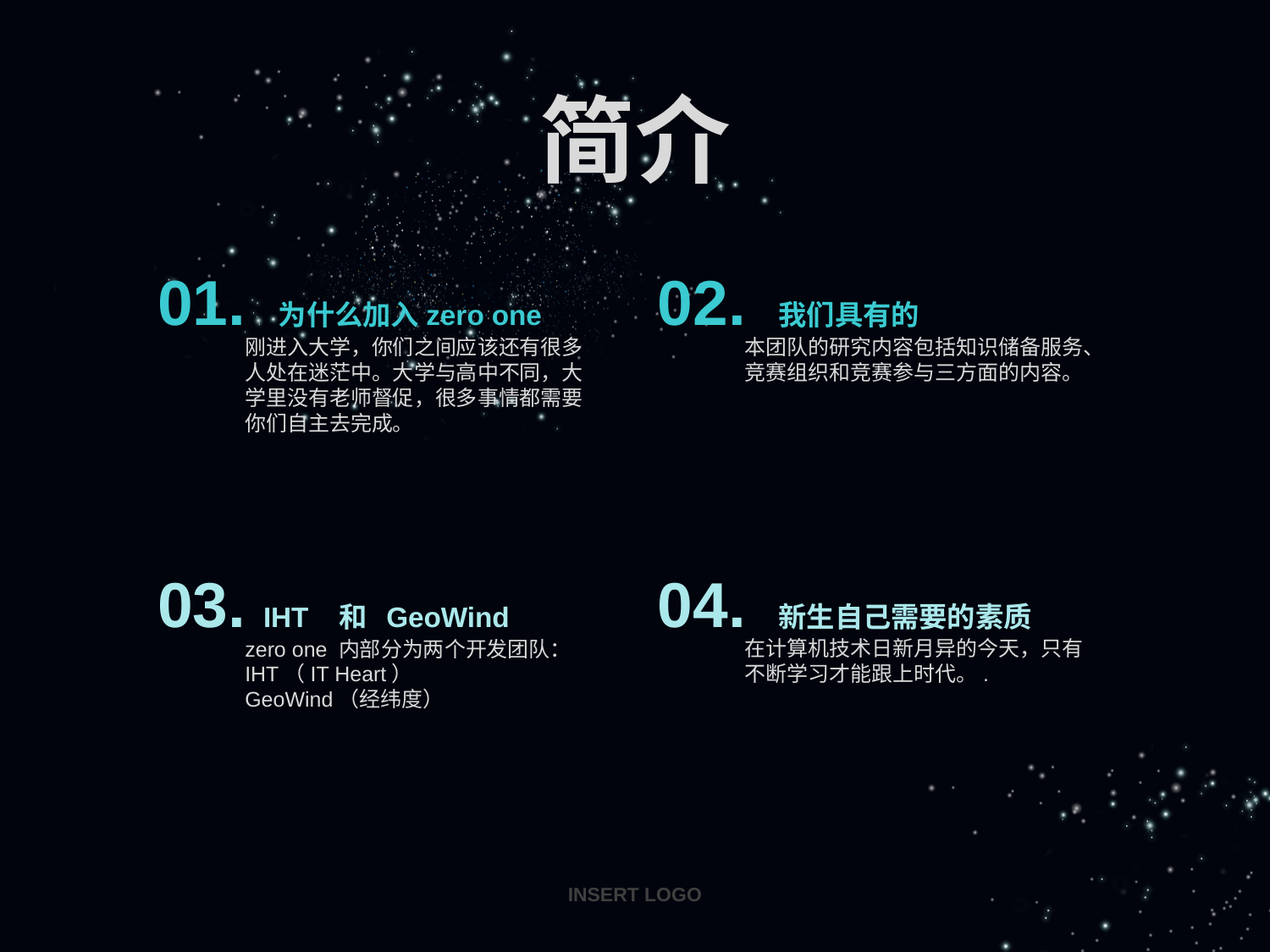

简介
01. 为什么加入zero one
02. 我们具有的
刚进入大学，你们之间应该还有很多人处在迷茫中。大学与高中不同，大学里没有老师督促，很多事情都需要你们自主去完成。
本团队的研究内容包括知识储备服务、竞赛组织和竞赛参与三方面的内容。
03. IHT   和  GeoWind
04. 新生自己需要的素质
zero one 内部分为两个开发团队：
IHT（IT Heart）
GeoWind（经纬度）
在计算机技术日新月异的今天，只有不断学习才能跟上时代。.
INSERT LOGO